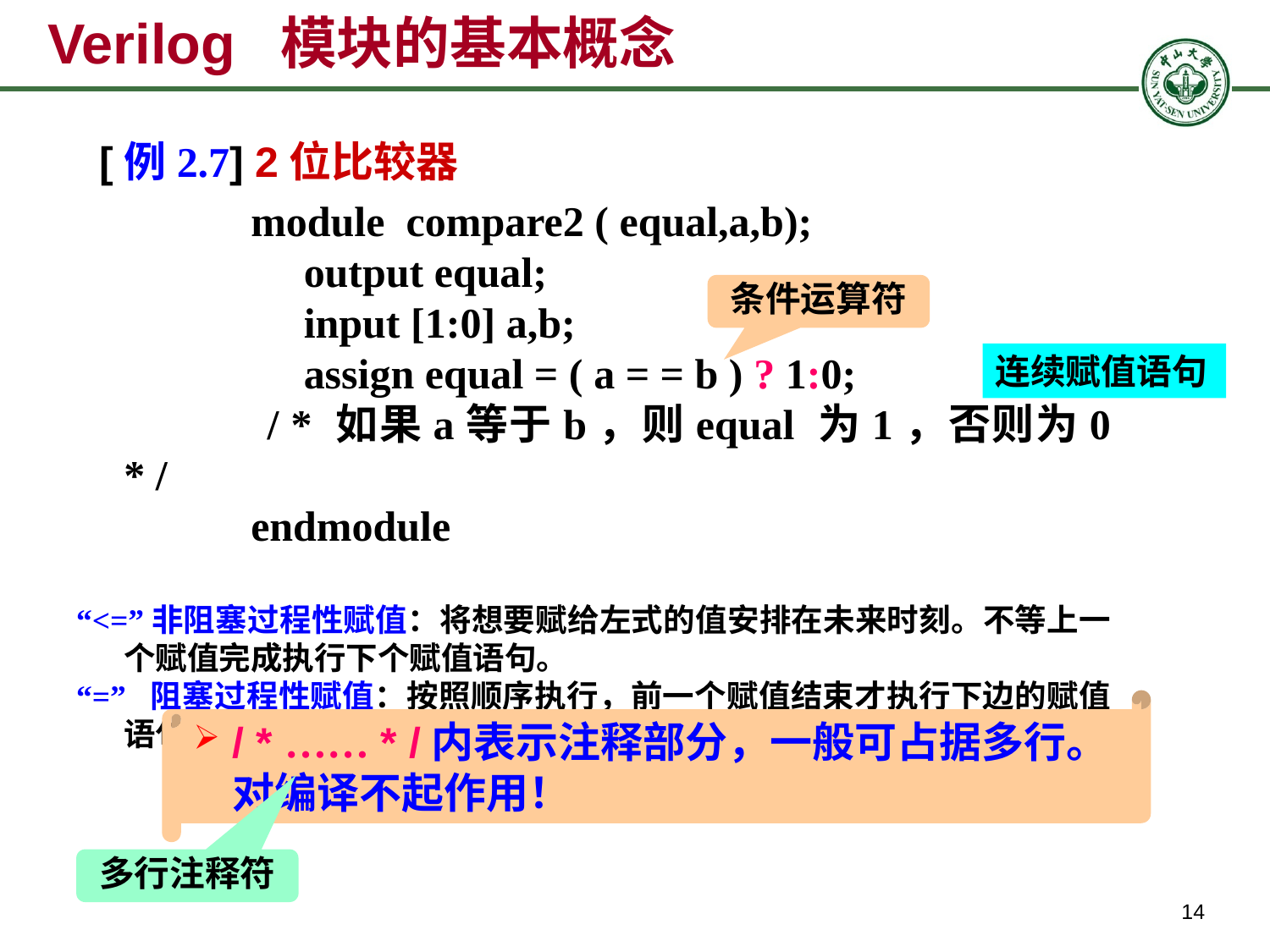

# Verilog  模块的基本概念
  [例2.7] 2位比较器
		module  compare2 ( equal,a,b);
 		     output equal;
		     input [1:0] a,b;
		     assign equal = ( a = = b ) ? 1:0;
                / * 如果a等于b，则equal 为1，否则为0 * /
		endmodule

“<=”非阻塞过程性赋值：将想要赋给左式的值安排在未来时刻。不等上一个赋值完成执行下个赋值语句。
“=”  阻塞过程性赋值：按照顺序执行，前一个赋值结束才执行下边的赋值语句。

条件运算符
连续赋值语句
/ * …… * /内表示注释部分，一般可占据多行。对编译不起作用！
多行注释符